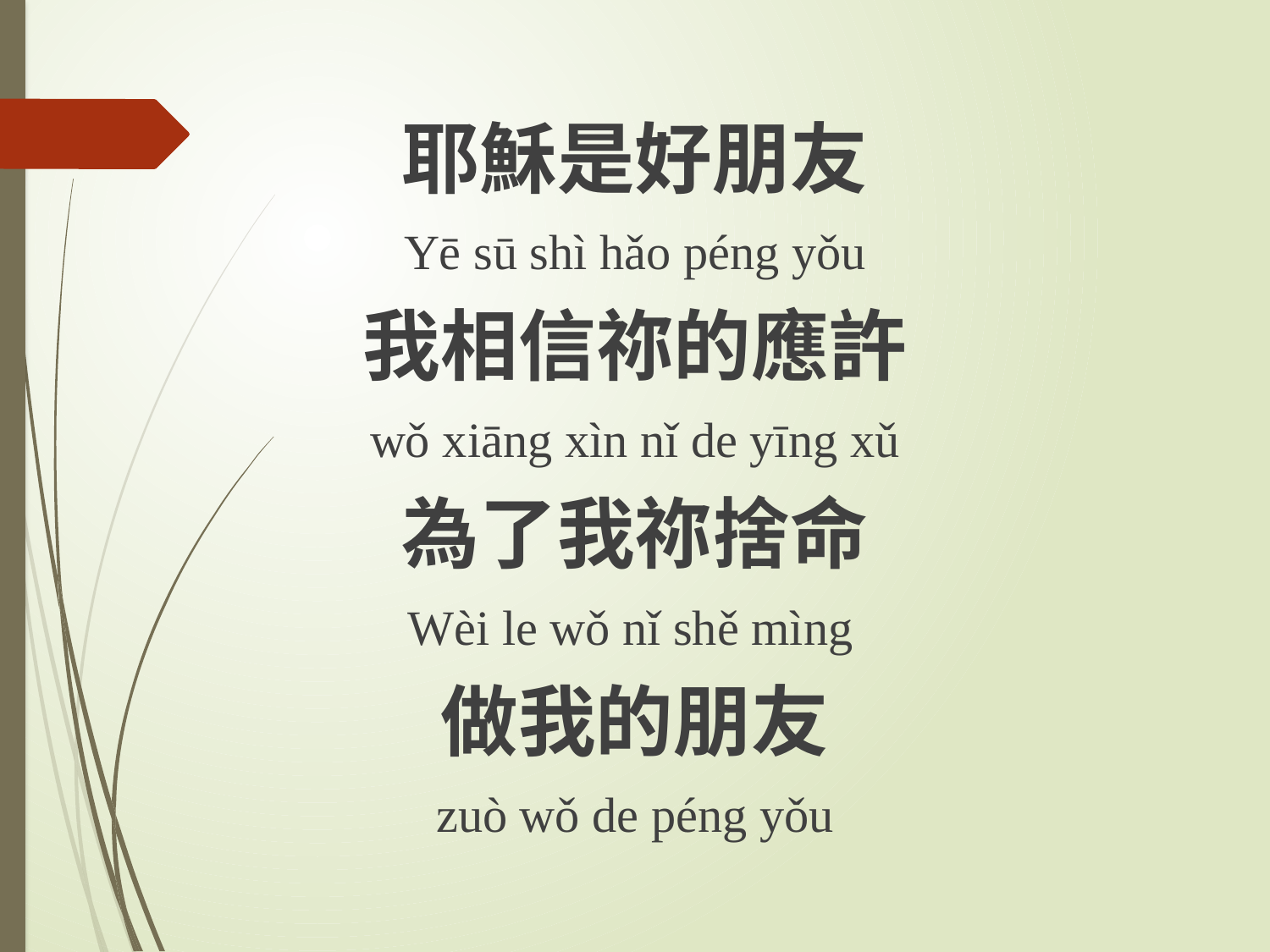

耶穌是好朋友
Yē sū shì hǎo péng yǒu
我相信祢的應許
wǒ xiāng xìn nǐ de yīng xǔ
為了我祢捨命
Wèi le wǒ nǐ shě mìng
做我的朋友
zuò wǒ de péng yǒu